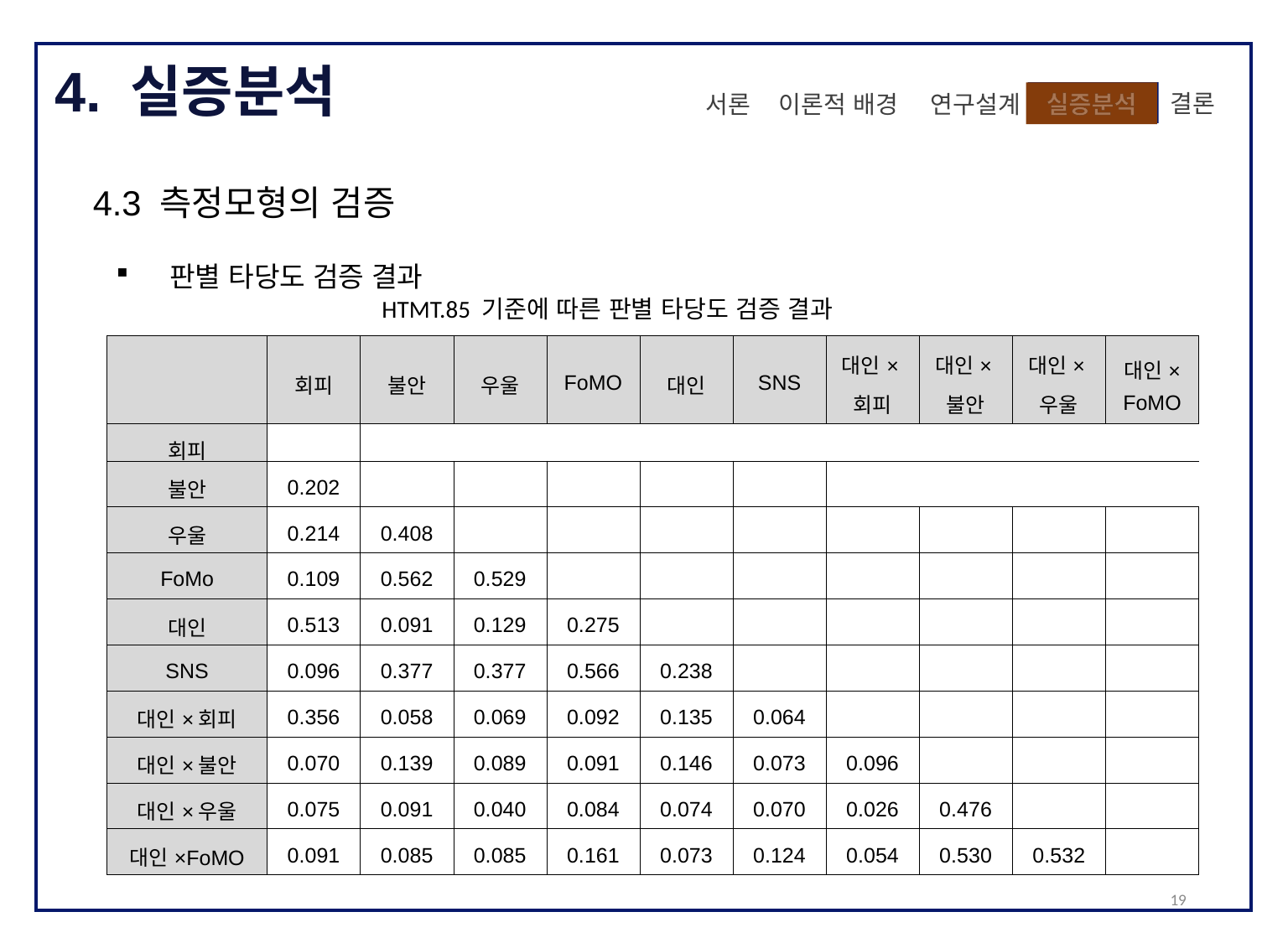

4. 실증분석

 결론
이론적 배경
실증분석
 연구설계
서론
4.3 측정모형의 검증
 판별 타당도 검증 결과
HTMT.85 기준에 따른 판별 타당도 검증 결과
|  | 회피 | 불안 | 우울 | FoMO | 대인 | SNS | 대인×회피 | 대인×불안 | 대인×우울 | 대인× FoMO |
| --- | --- | --- | --- | --- | --- | --- | --- | --- | --- | --- |
| 회피 |  |  |  |  |  |  |  |  |  |  |
| 불안 | 0.202 |  |  |  |  |  |  |  |  |  |
| 우울 | 0.214 | 0.408 |  |  |  |  |  |  |  |  |
| FoMo | 0.109 | 0.562 | 0.529 |  |  |  |  |  |  |  |
| 대인 | 0.513 | 0.091 | 0.129 | 0.275 |  |  |  |  |  |  |
| SNS | 0.096 | 0.377 | 0.377 | 0.566 | 0.238 |  |  |  |  |  |
| 대인×회피 | 0.356 | 0.058 | 0.069 | 0.092 | 0.135 | 0.064 |  |  |  |  |
| 대인×불안 | 0.070 | 0.139 | 0.089 | 0.091 | 0.146 | 0.073 | 0.096 |  |  |  |
| 대인×우울 | 0.075 | 0.091 | 0.040 | 0.084 | 0.074 | 0.070 | 0.026 | 0.476 |  |  |
| 대인×FoMO | 0.091 | 0.085 | 0.085 | 0.161 | 0.073 | 0.124 | 0.054 | 0.530 | 0.532 |  |
19